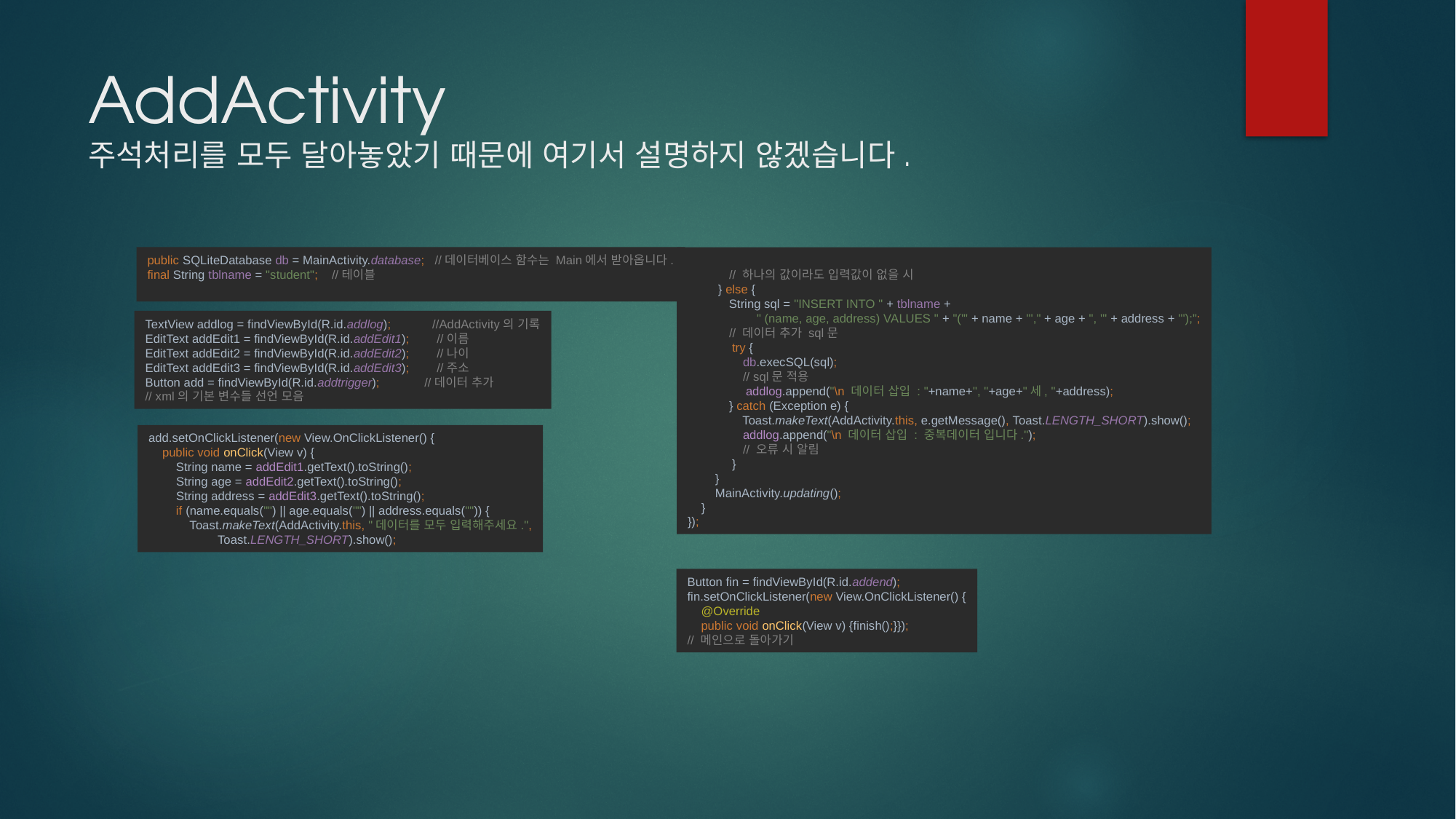

# AddActivity 주석처리를 모두 달아놓았기 때문에 여기서 설명하지 않겠습니다.

            // 하나의 값이라도 입력값이 없을 시
        } else {
            String sql = "INSERT INTO " + tblname +
                    " (name, age, address) VALUES " + "('" + name + "'," + age + ", '" + address + "');";
            // 데이터 추가 sql문
            try {
                db.execSQL(sql);
                // sql문 적용
                addlog.append("\n 데이터 삽입 : "+name+", "+age+"세, "+address);
            } catch (Exception e) {
                Toast.makeText(AddActivity.this, e.getMessage(), Toast.LENGTH_SHORT).show();
                addlog.append("\n 데이터 삽입 : 중복데이터 입니다.");
                // 오류 시 알림
            }
        }
        MainActivity.updating();
    }
});

public SQLiteDatabase db = MainActivity.database;   //데이터베이스 함수는 Main에서 받아옵니다.
final String tblname = "student";    //테이블
TextView addlog = findViewById(R.id.addlog);            //AddActivity의 기록
EditText addEdit1 = findViewById(R.id.addEdit1);        //이름
EditText addEdit2 = findViewById(R.id.addEdit2);        //나이
EditText addEdit3 = findViewById(R.id.addEdit3);        //주소
Button add = findViewById(R.id.addtrigger);             //데이터 추가
// xml의 기본 변수들 선언 모음
add.setOnClickListener(new View.OnClickListener() {
    public void onClick(View v) {
        String name = addEdit1.getText().toString();
        String age = addEdit2.getText().toString();
        String address = addEdit3.getText().toString();
        if (name.equals("") || age.equals("") || address.equals("")) {
            Toast.makeText(AddActivity.this, "데이터를 모두 입력해주세요.",
                    Toast.LENGTH_SHORT).show();
Button fin = findViewById(R.id.addend);
fin.setOnClickListener(new View.OnClickListener() {
    @Override
    public void onClick(View v) {finish();}});
// 메인으로 돌아가기